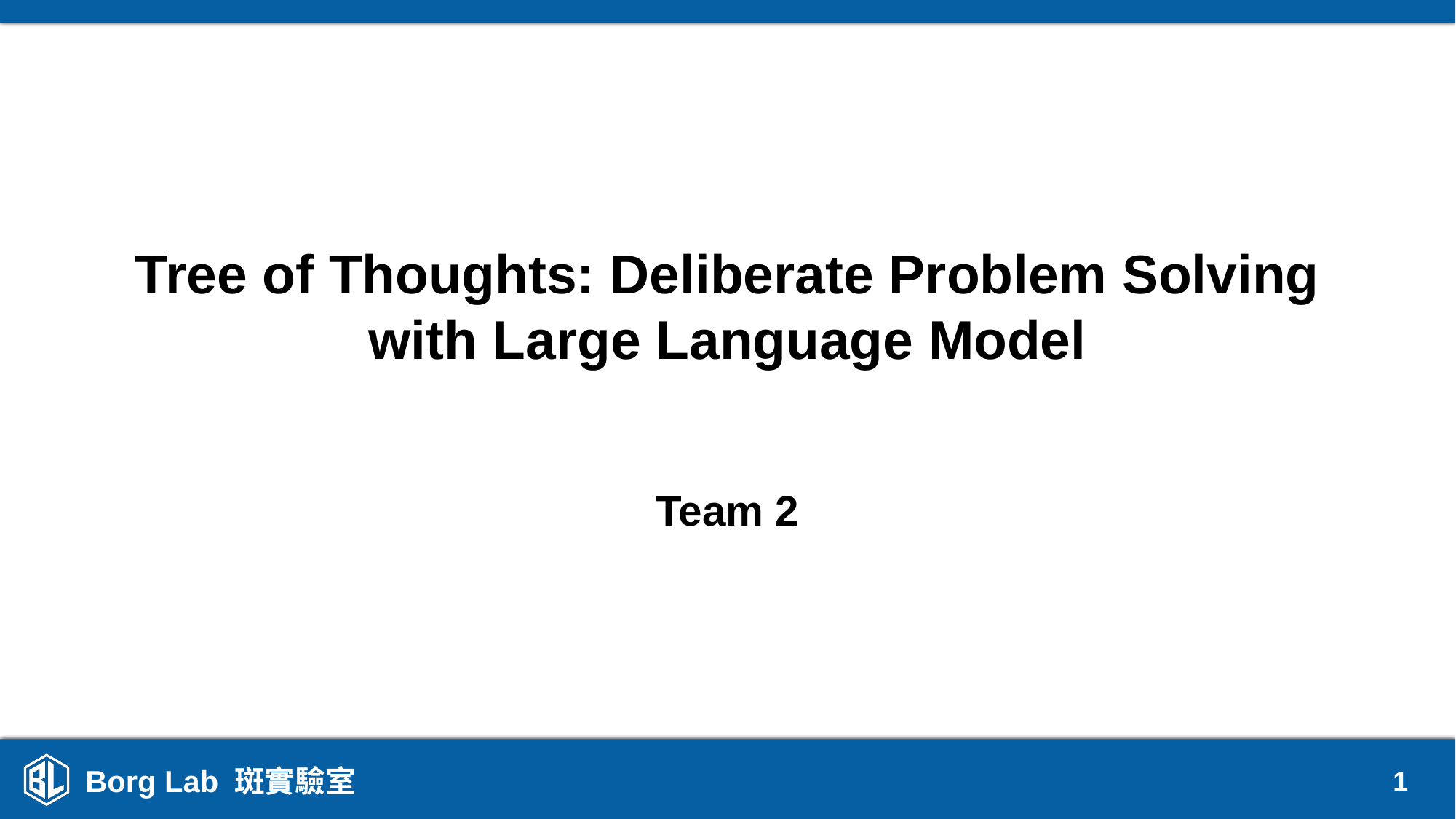

Borg Lab
斑實驗室
# Tree of Thoughts: Deliberate Problem Solving with Large Language Model
Team 2
1